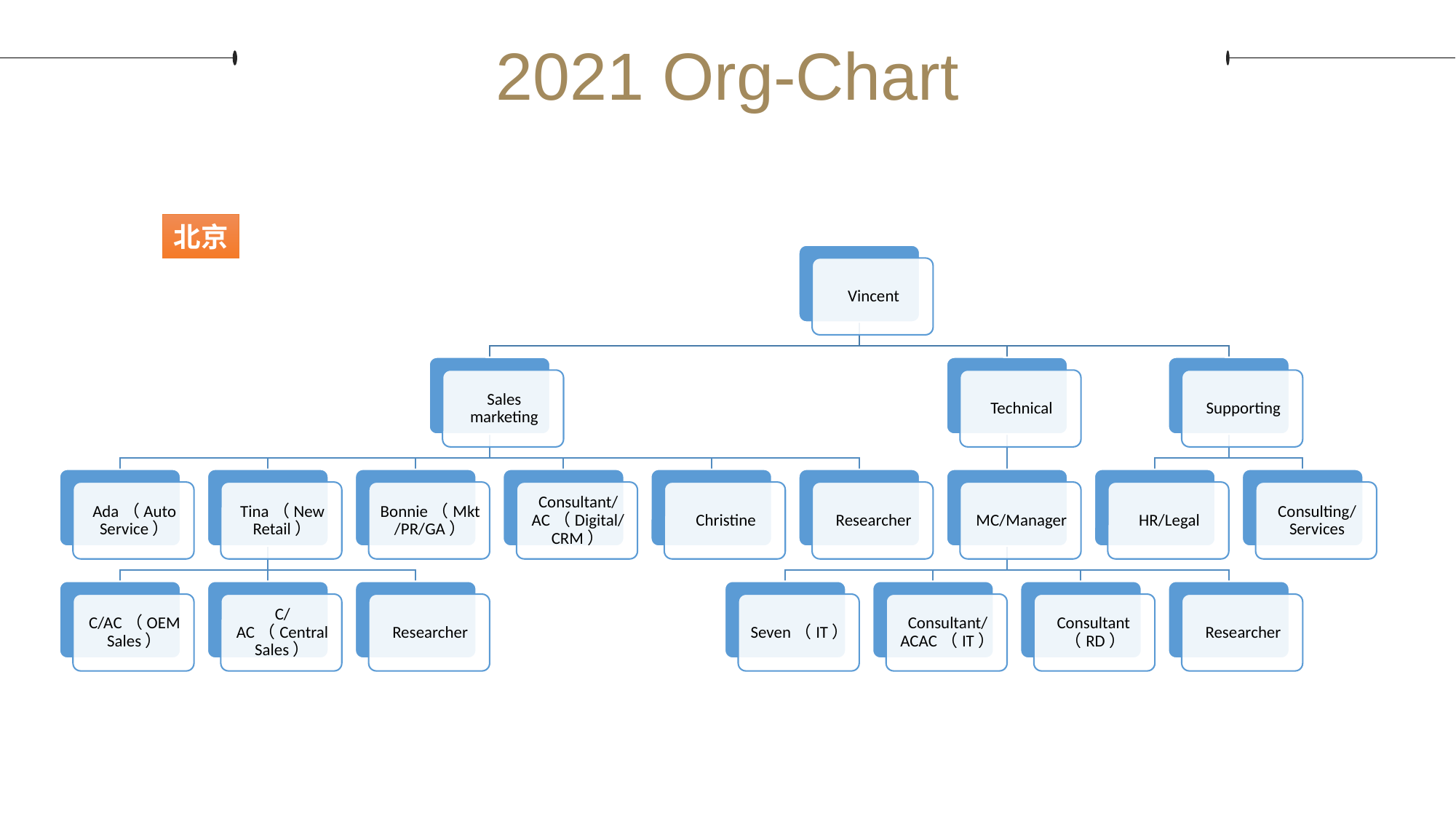

2021 Org-Chart

Vincent
Sales marketing
Ada（Auto Service）
Tina（New Retail）
C/AC（OEM Sales）
C/AC（Central Sales）
Researcher
Bonnie（Mkt/PR/GA）
Consultant/AC（Digital/CRM）
Christine
Researcher
Technical
MC/Manager
Seven（IT）
Consultant/ACAC（IT）
Consultant（RD）
Researcher
Supporting
HR/Legal
Consulting/Services
北京